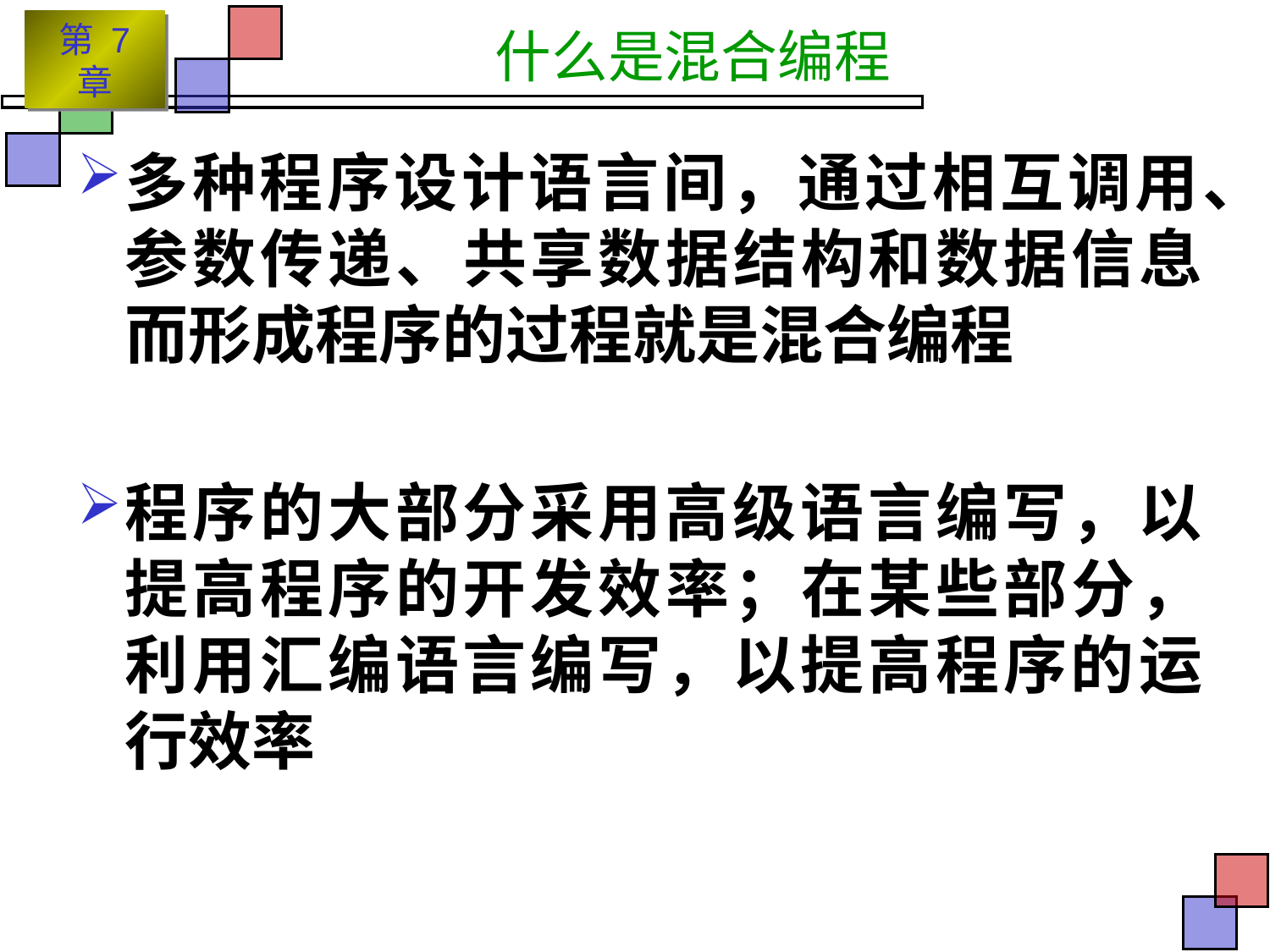

# 什么是混合编程
多种程序设计语言间，通过相互调用、参数传递、共享数据结构和数据信息而形成程序的过程就是混合编程

程序的大部分采用高级语言编写，以提高程序的开发效率；在某些部分，利用汇编语言编写，以提高程序的运行效率